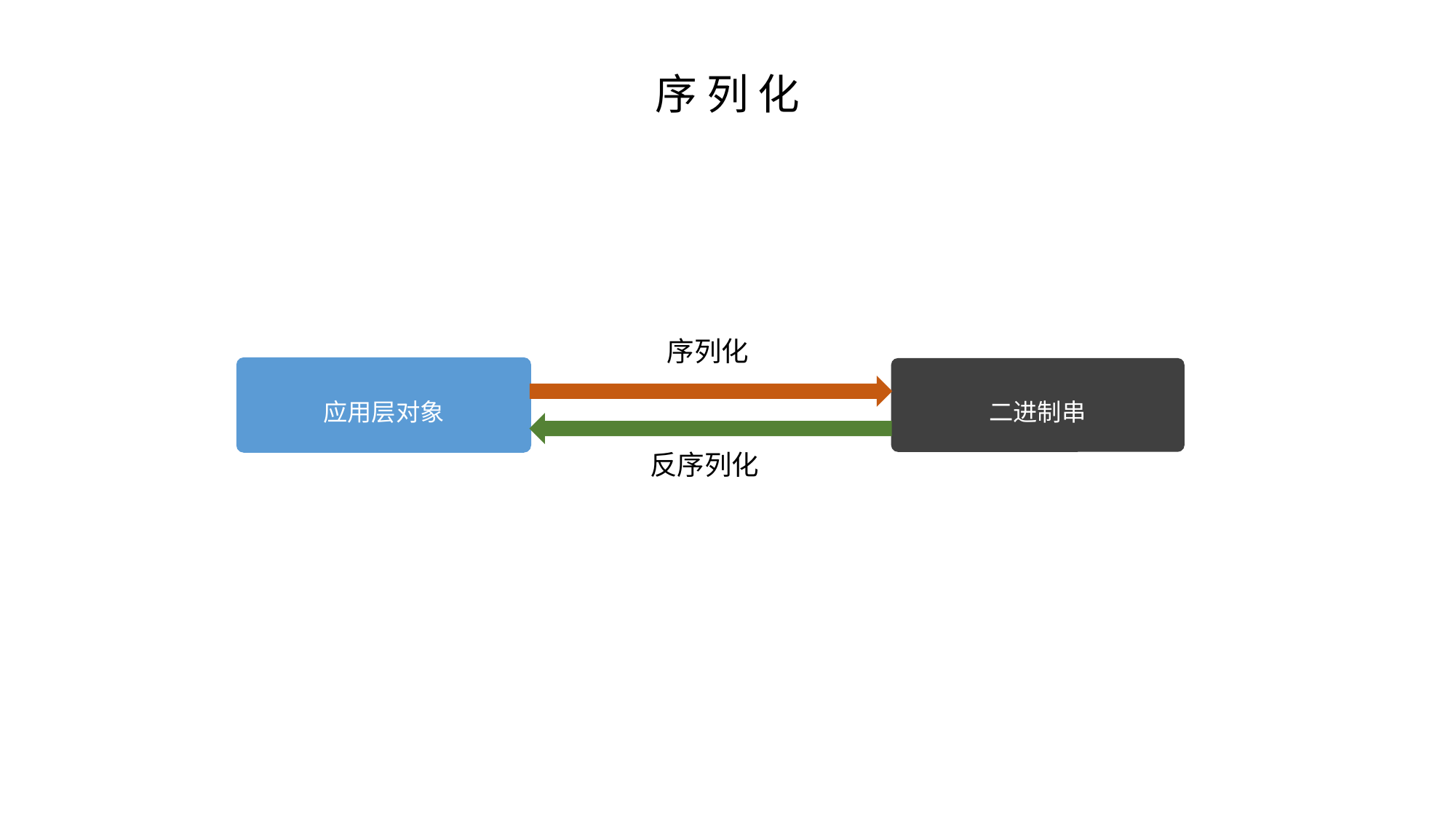

# 序 列 化
序列化

二进制串

应用层对象

反序列化